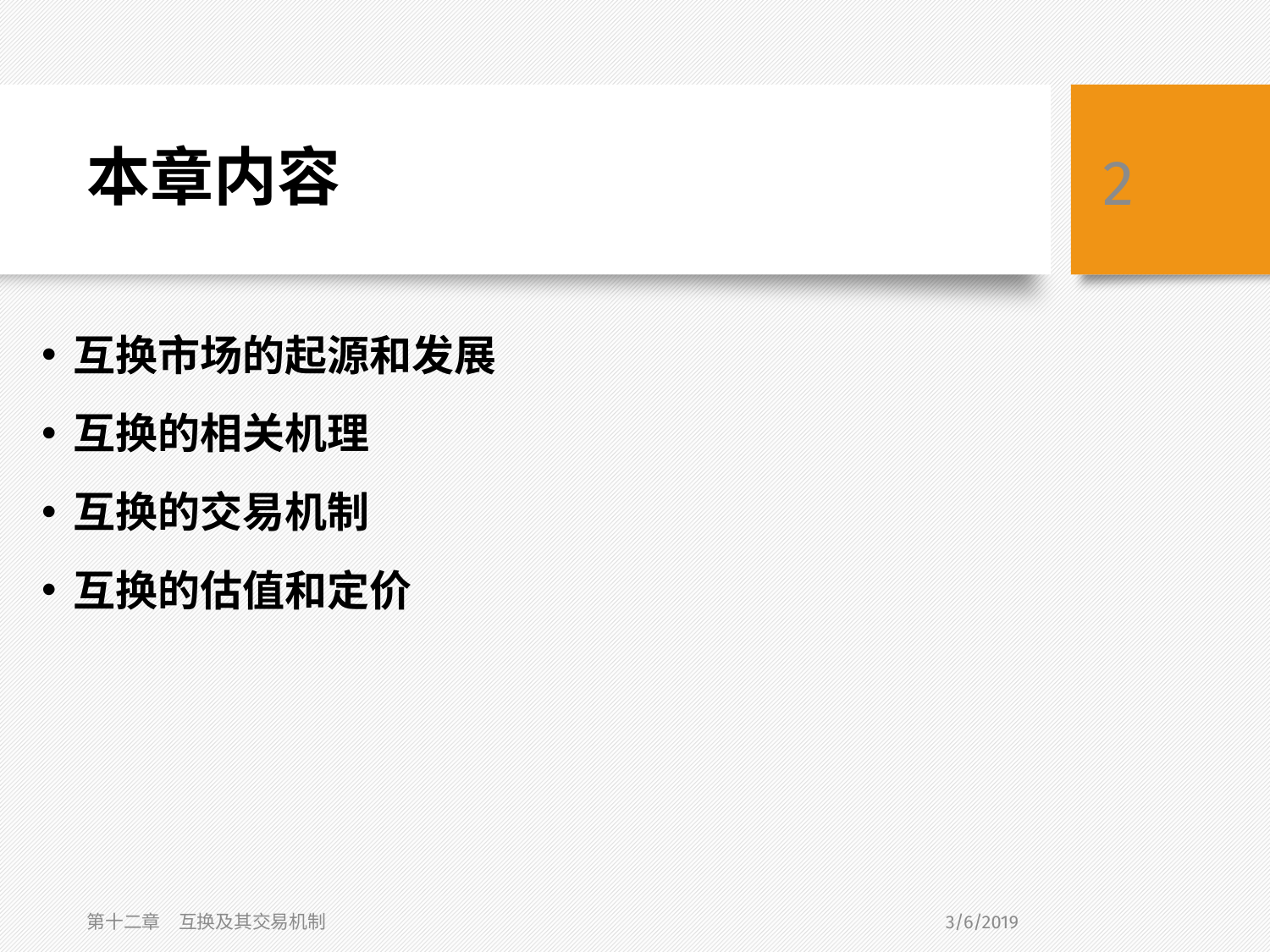

# 本章内容
2
互换市场的起源和发展
互换的相关机理
互换的交易机制
互换的估值和定价
3/6/2019
第十二章　互换及其交易机制